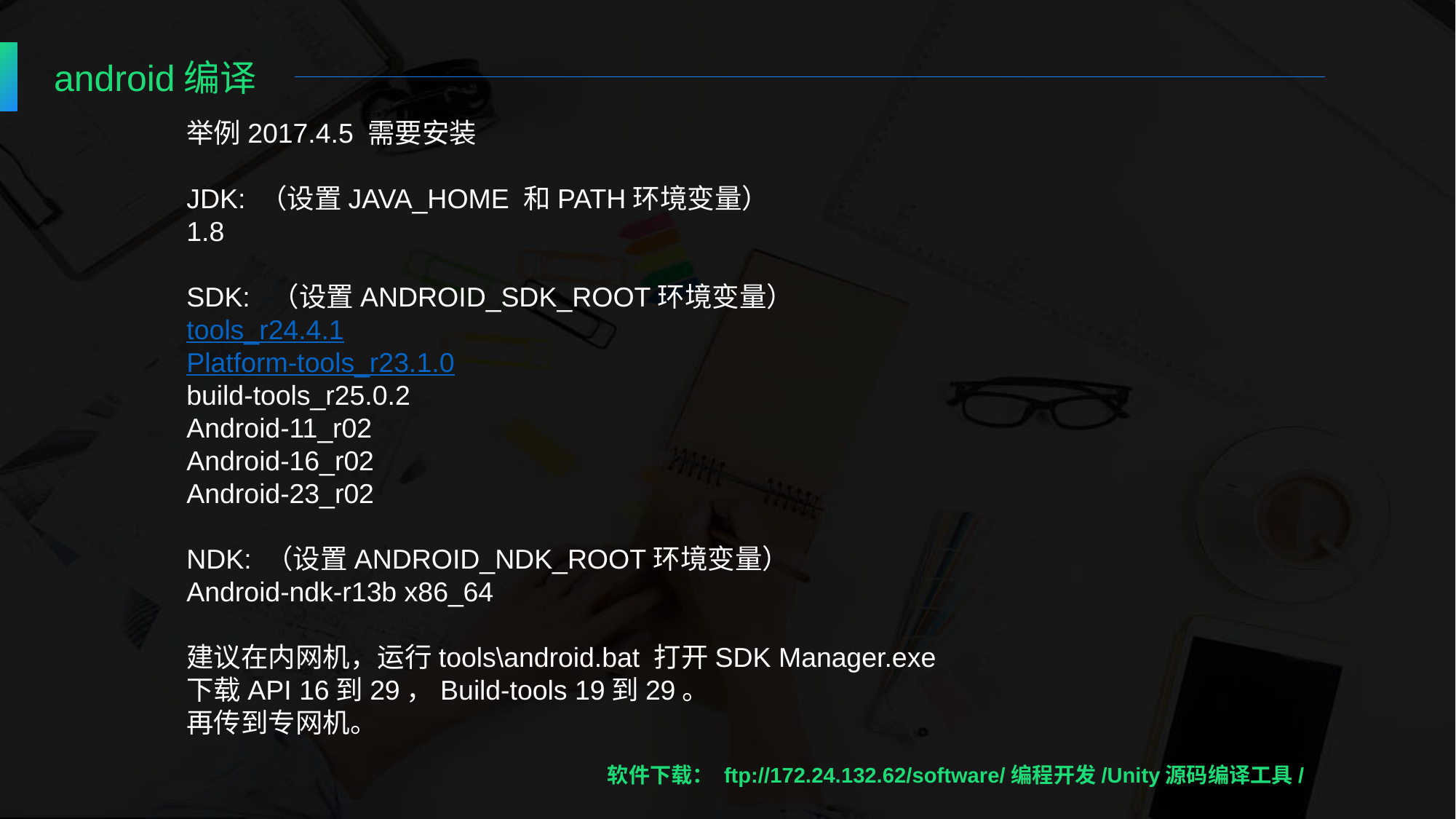

android编译
举例2017.4.5 需要安装

JDK: （设置JAVA_HOME 和PATH环境变量）
1.8

SDK:  （设置ANDROID_SDK_ROOT环境变量）
tools_r24.4.1
Platform-tools_r23.1.0
build-tools_r25.0.2
Android-11_r02
Android-16_r02
Android-23_r02

NDK: （设置ANDROID_NDK_ROOT环境变量）
Android-ndk-r13b x86_64

建议在内网机，运行tools\android.bat 打开SDK Manager.exe
下载API 16到29，Build-tools 19到29。
再传到专网机。

软件下载： ftp://172.24.132.62/software/编程开发/Unity源码编译工具/